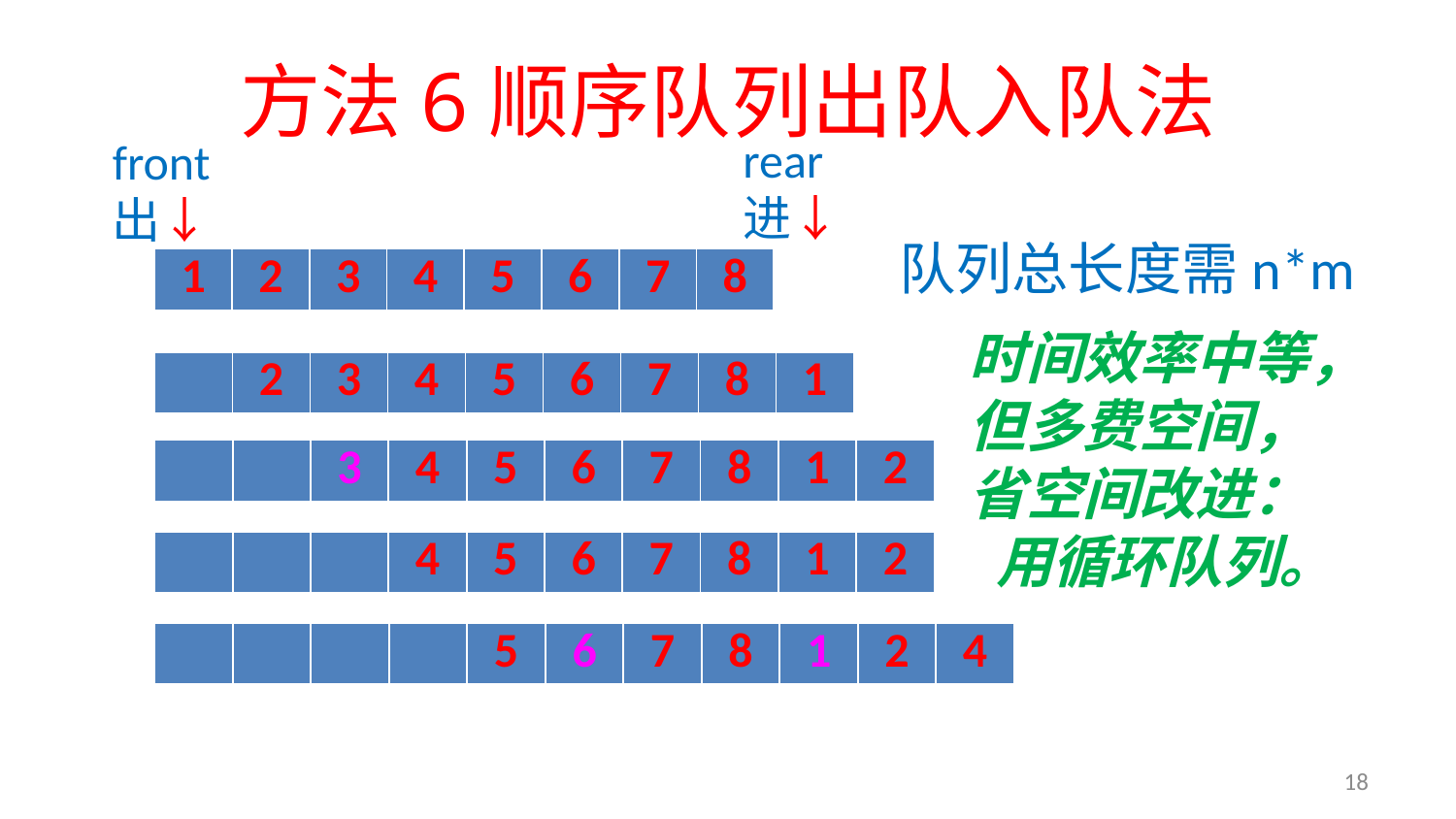

# 方法6顺序队列出队入队法
rear
进↓
front
出↓
队列总长度需n*m
| 1 | 2 | 3 | 4 | 5 | 6 | 7 | 8 |
| --- | --- | --- | --- | --- | --- | --- | --- |
时间效率中等，
但多费空间，
省空间改进：
 用循环队列。
|  | 2 | 3 | 4 | 5 | 6 | 7 | 8 | 1 |
| --- | --- | --- | --- | --- | --- | --- | --- | --- |
|  |  | 3 | 4 | 5 | 6 | 7 | 8 | 1 | 2 |
| --- | --- | --- | --- | --- | --- | --- | --- | --- | --- |
|  |  |  | 4 | 5 | 6 | 7 | 8 | 1 | 2 |
| --- | --- | --- | --- | --- | --- | --- | --- | --- | --- |
|  |  |  |  | 5 | 6 | 7 | 8 | 1 | 2 | 4 |
| --- | --- | --- | --- | --- | --- | --- | --- | --- | --- | --- |
18